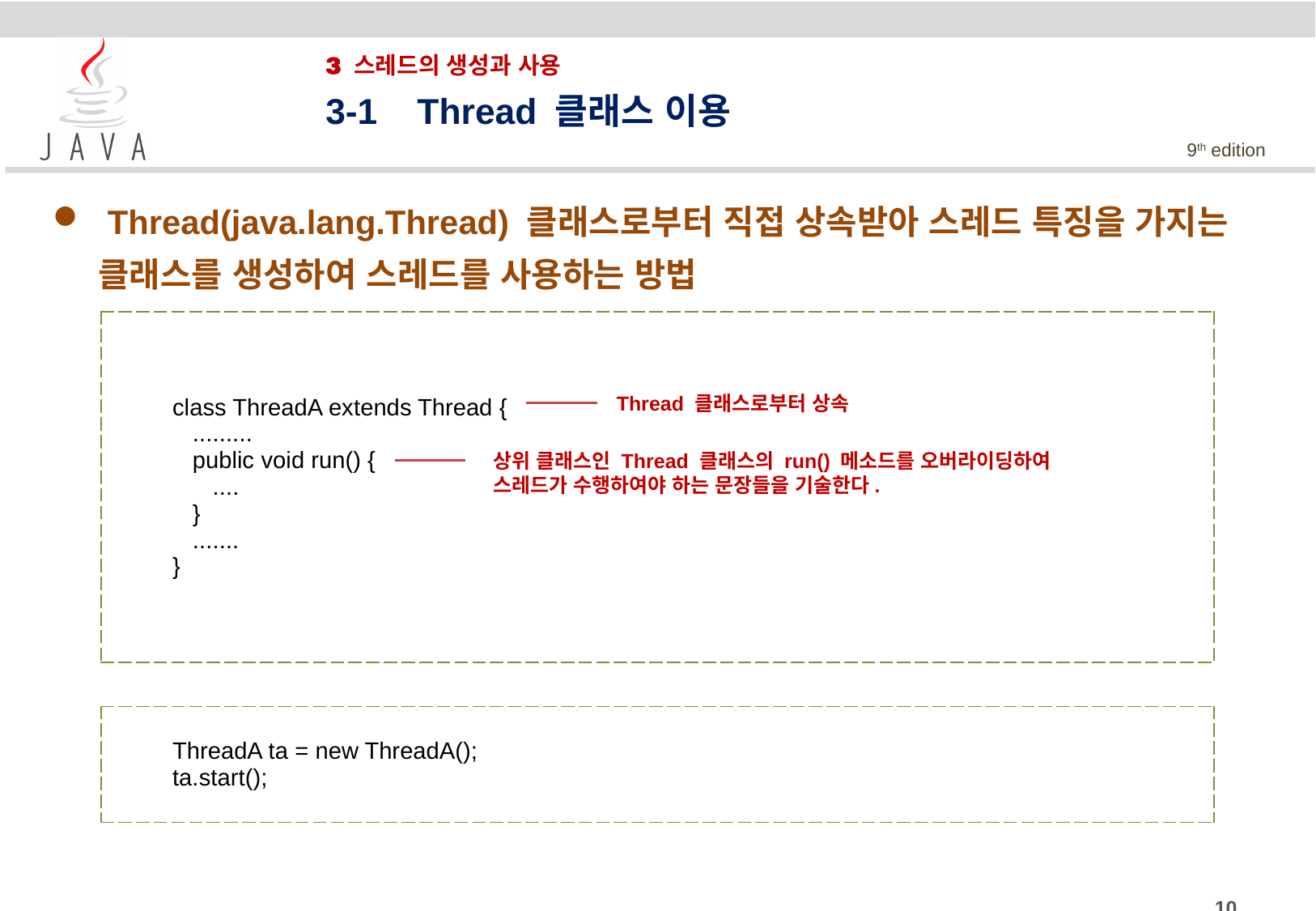

# 3 스레드의 생성과 사용
3-1    Thread 클래스 이용
 Thread(java.lang.Thread) 클래스로부터 직접 상속받아 스레드 특징을 가지는 클래스를 생성하여 스레드를 사용하는 방법
| class ThreadA extends Thread { ......... public void run() { .... } ....... } |
| --- |
Thread 클래스로부터 상속
상위 클래스인 Thread 클래스의 run() 메소드를 오버라이딩하여
스레드가 수행하여야 하는 문장들을 기술한다.
| ThreadA ta = new ThreadA(); ta.start(); |
| --- |
10